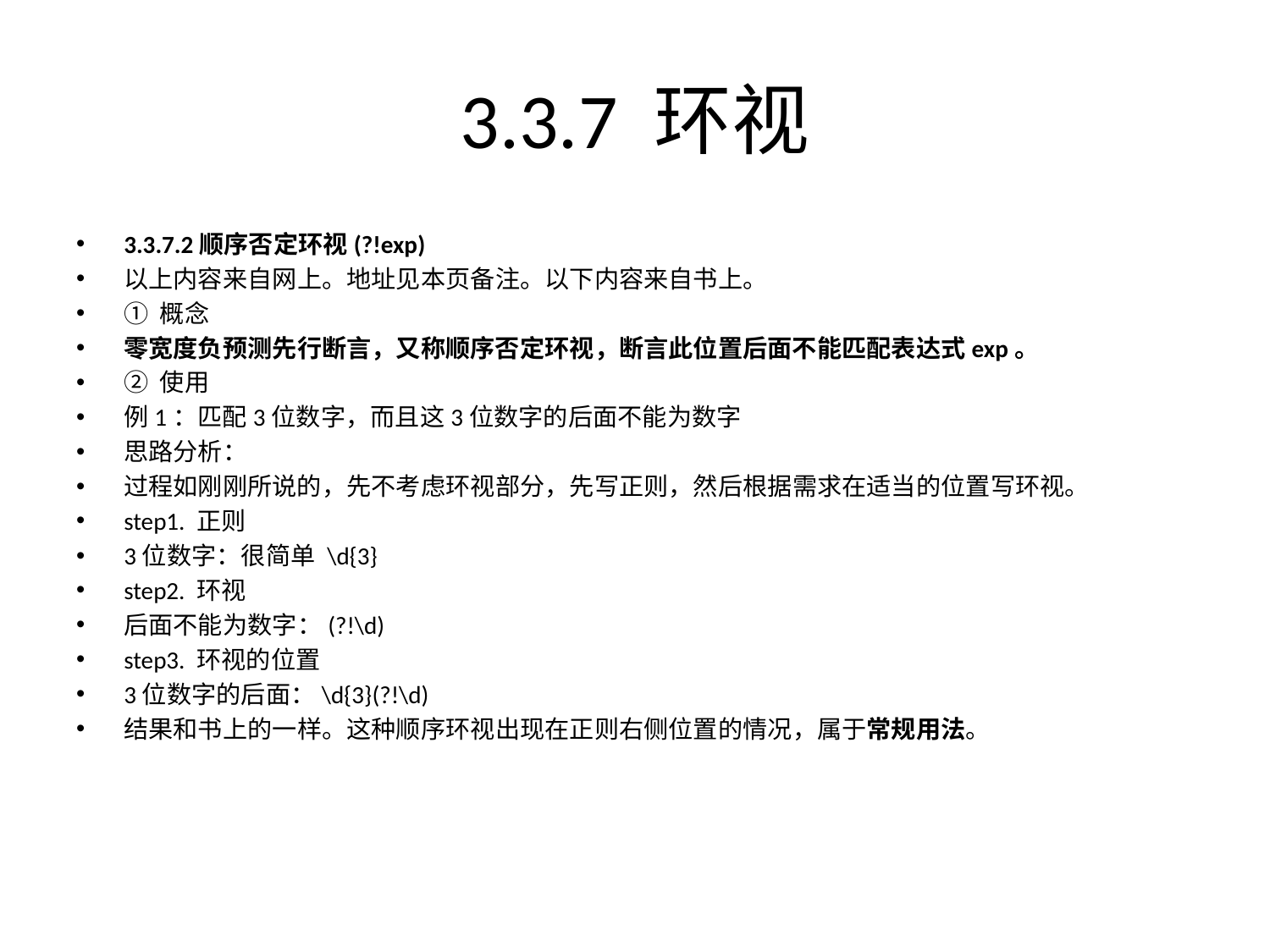

# 3.3.7 环视
3.3.7.2顺序否定环视(?!exp)
以上内容来自网上。地址见本页备注。以下内容来自书上。
① 概念
零宽度负预测先行断言，又称顺序否定环视，断言此位置后面不能匹配表达式exp。
② 使用
例1：匹配3位数字，而且这3位数字的后面不能为数字
思路分析：
过程如刚刚所说的，先不考虑环视部分，先写正则，然后根据需求在适当的位置写环视。
step1. 正则
3位数字：很简单 \d{3}
step2. 环视
后面不能为数字：(?!\d)
step3. 环视的位置
3位数字的后面：\d{3}(?!\d)
结果和书上的一样。这种顺序环视出现在正则右侧位置的情况，属于常规用法。